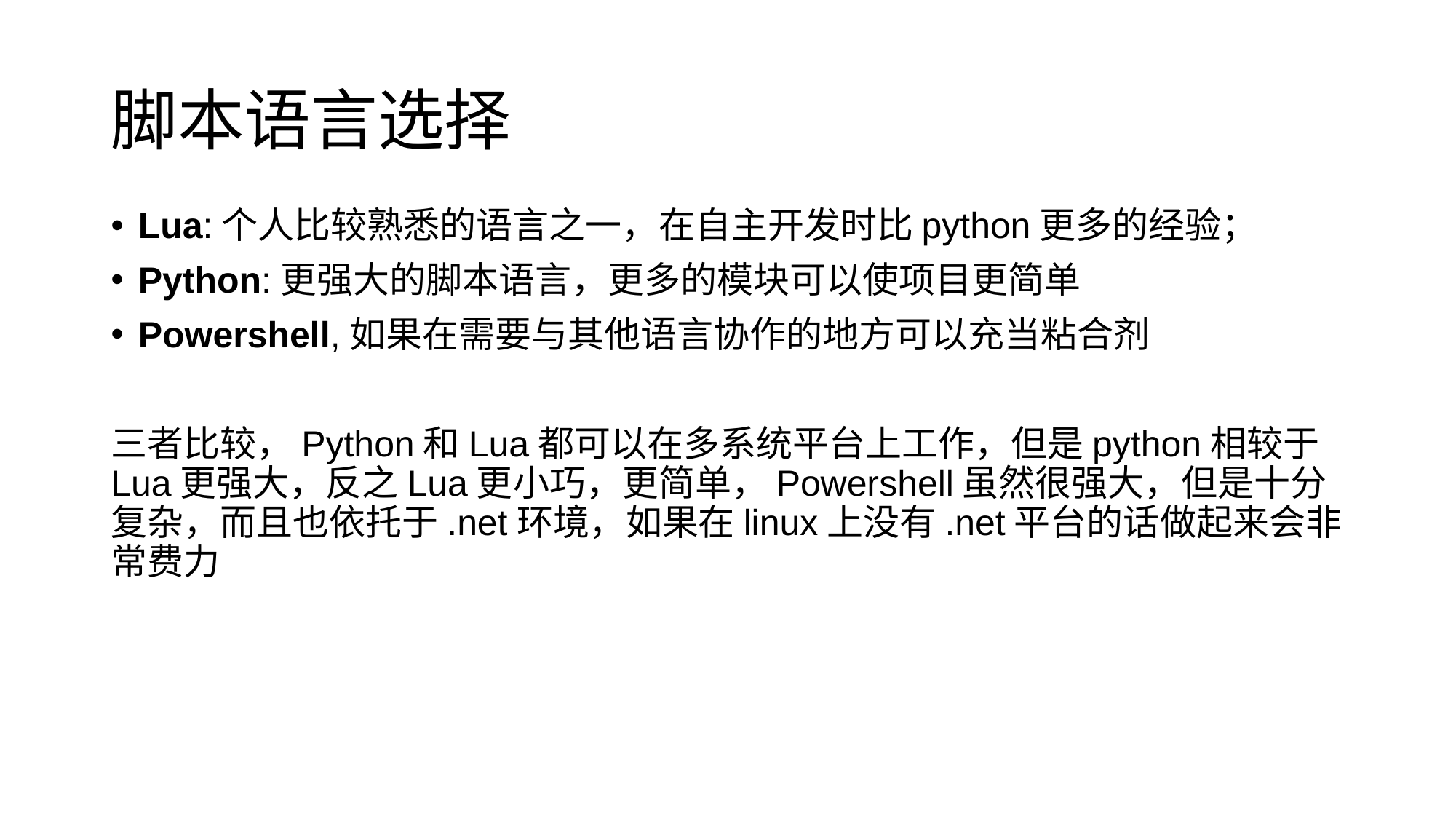

# 脚本语言选择
Lua:个人比较熟悉的语言之一，在自主开发时比python更多的经验；
Python:更强大的脚本语言，更多的模块可以使项目更简单
Powershell,如果在需要与其他语言协作的地方可以充当粘合剂

三者比较，Python和Lua都可以在多系统平台上工作，但是python相较于Lua更强大，反之Lua更小巧，更简单，Powershell虽然很强大，但是十分复杂，而且也依托于.net环境，如果在linux上没有.net平台的话做起来会非常费力